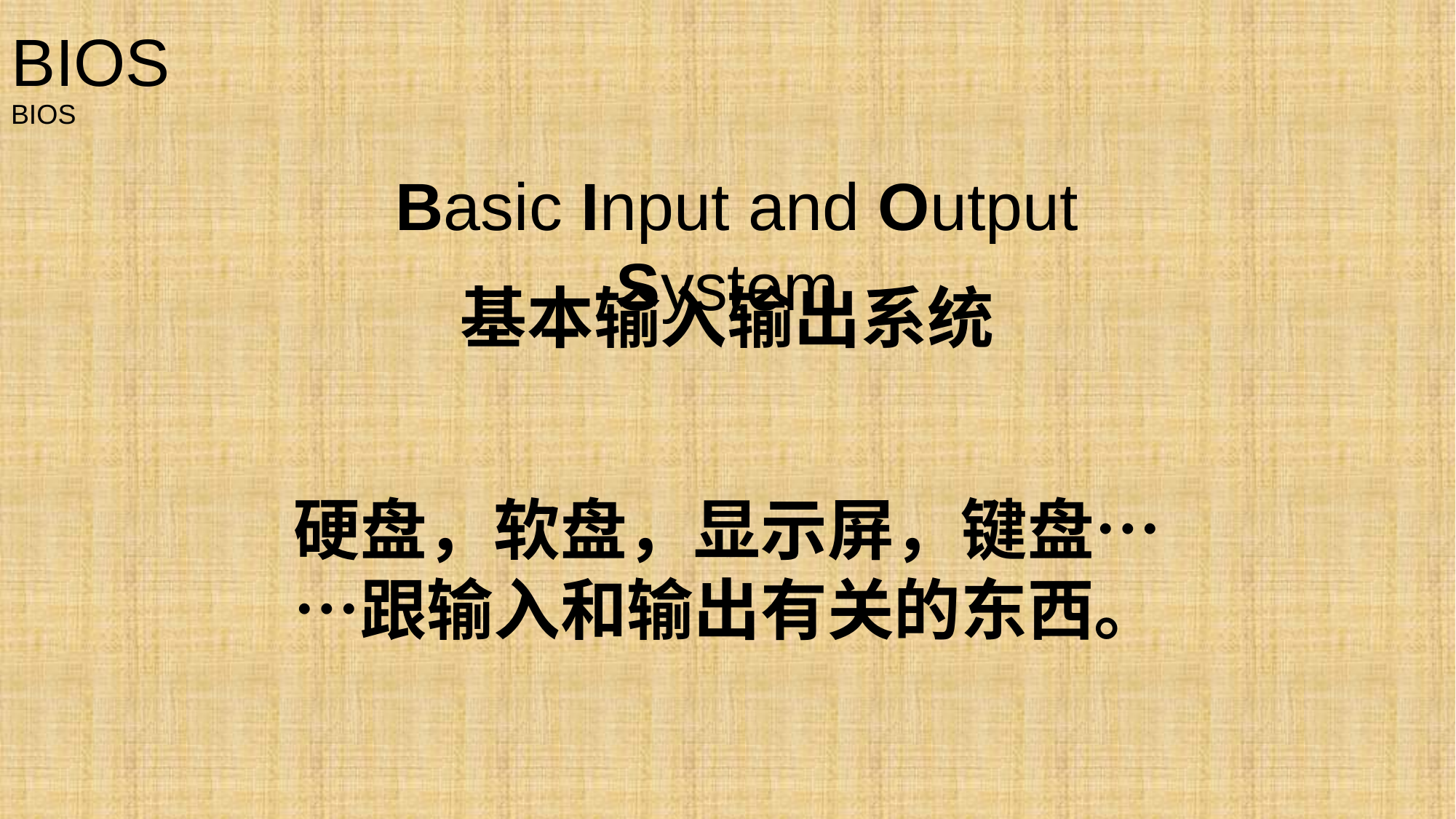

# BIOS BIOS
 Basic Input and Output System
基本输入输出系统
硬盘，软盘，显示屏，键盘……跟输入和输出有关的东西。